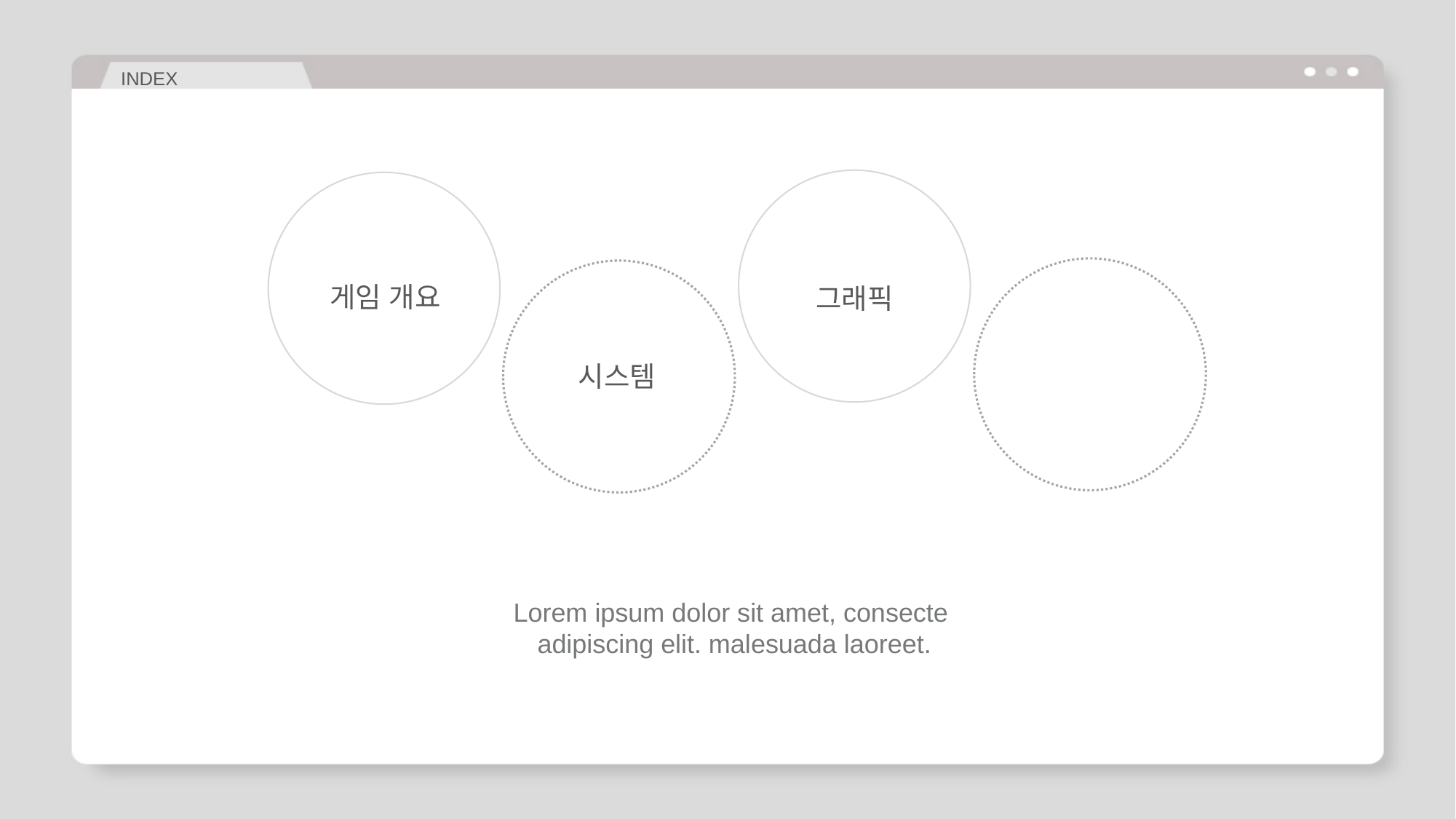

INDEX

게임 개요
그래픽

시스템
Lorem ipsum dolor sit amet, consecte
adipiscing elit. malesuada laoreet.